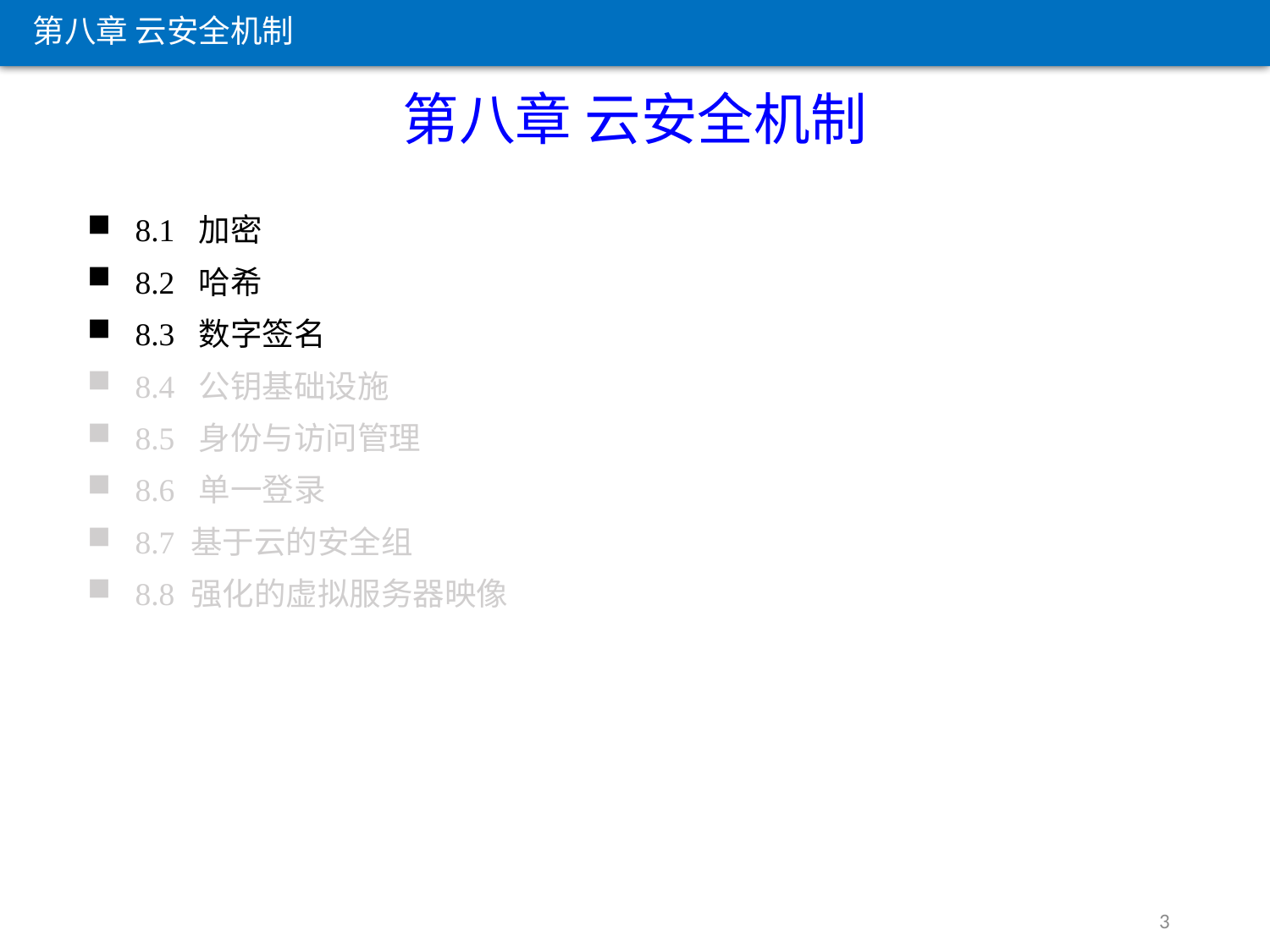

第八章 云安全机制
第八章 云安全机制
8.1  加密
8.2  哈希
8.3  数字签名
8.4  公钥基础设施
8.5  身份与访问管理
8.6  单一登录
8.7 基于云的安全组
8.8 强化的虚拟服务器映像
3